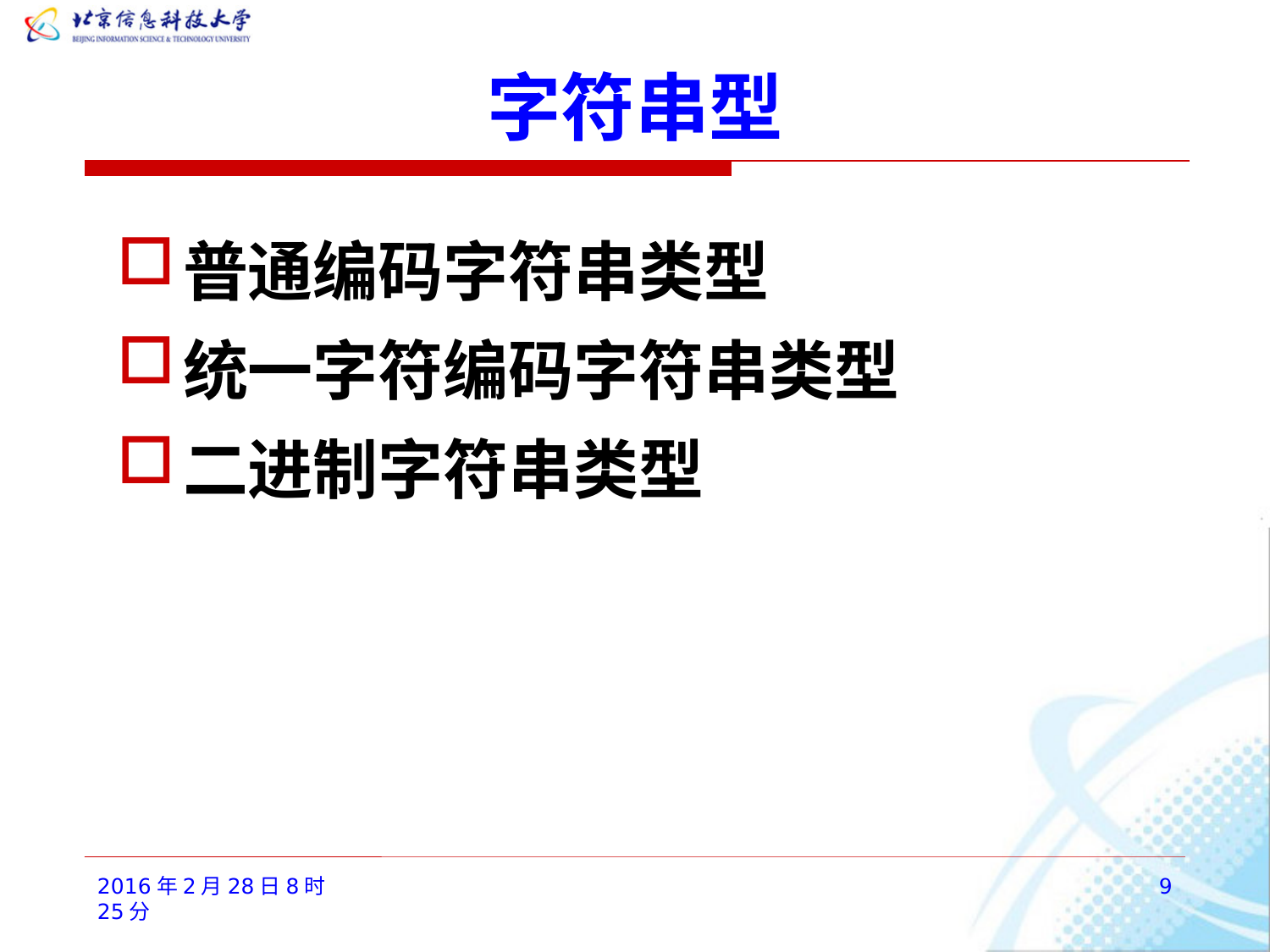

# 字符串型
普通编码字符串类型
统一字符编码字符串类型
二进制字符串类型
2016年2月28日8时25分
9